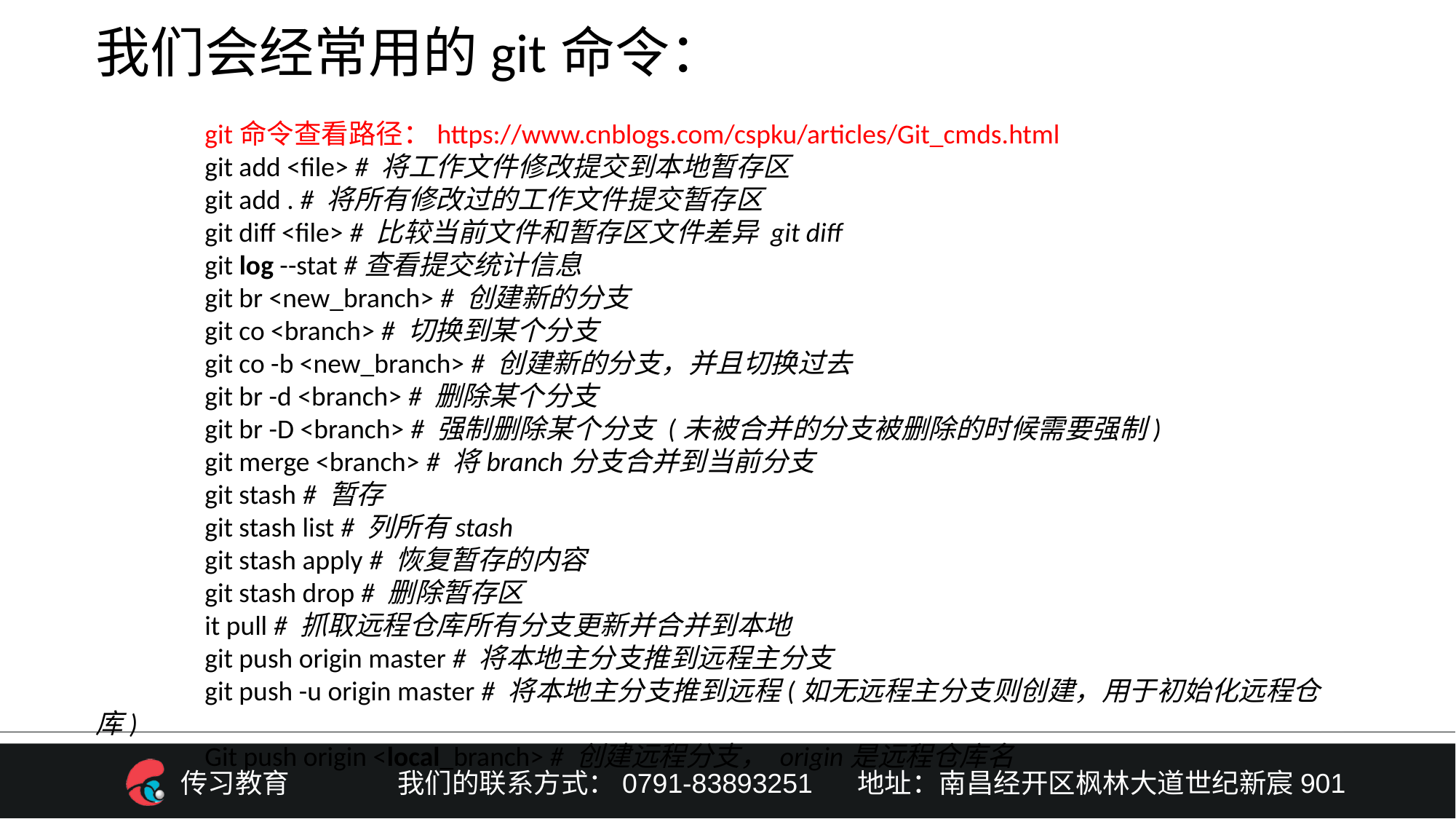

我们会经常用的git命令：

	git命令查看路径：https://www.cnblogs.com/cspku/articles/Git_cmds.html
	git add <file> # 将工作文件修改提交到本地暂存区
	git add . # 将所有修改过的工作文件提交暂存区
	git diff <file> # 比较当前文件和暂存区文件差异 git diff
	git log --stat #查看提交统计信息
	git br <new_branch> # 创建新的分支
	git co <branch> # 切换到某个分支
	git co -b <new_branch> # 创建新的分支，并且切换过去
	git br -d <branch> # 删除某个分支
	git br -D <branch> # 强制删除某个分支 (未被合并的分支被删除的时候需要强制)
	git merge <branch> # 将branch分支合并到当前分支
	git stash # 暂存
	git stash list # 列所有stash
	git stash apply # 恢复暂存的内容
	git stash drop # 删除暂存区
	it pull # 抓取远程仓库所有分支更新并合并到本地
	git push origin master # 将本地主分支推到远程主分支
	git push -u origin master # 将本地主分支推到远程(如无远程主分支则创建，用于初始化远程仓库)
	Git push origin <local_branch> # 创建远程分支， origin是远程仓库名